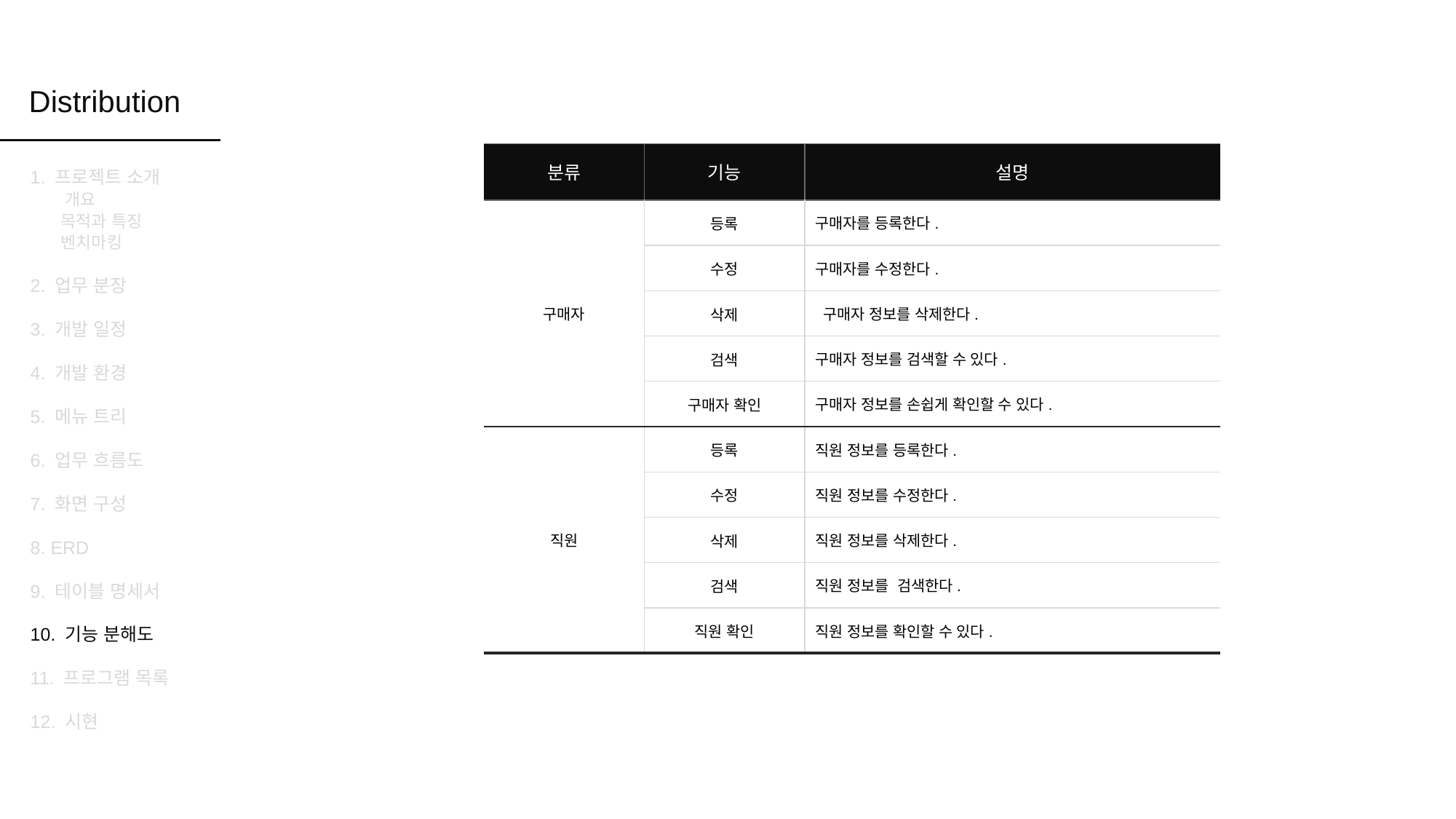

Distribution
| 분류 | 기능 | 설명 |
| --- | --- | --- |
| 구매자 | 등록 | 구매자를 등록한다. |
|  | 수정 | 구매자를 수정한다. |
|  | 삭제 | 구매자 정보를 삭제한다. |
|  | 검색 | 구매자 정보를 검색할 수 있다. |
|  | 구매자 확인 | 구매자 정보를 손쉽게 확인할 수 있다. |
| 직원 | 등록 | 직원 정보를 등록한다. |
|  | 수정 | 직원 정보를 수정한다. |
|  | 삭제 | 직원 정보를 삭제한다. |
|  | 검색 | 직원 정보를 검색한다. |
|  | 직원 확인 | 직원 정보를 확인할 수 있다. |
1. 프로젝트 소개
      개요
      목적과 특징
      벤치마킹
2. 업무 분장
3. 개발 일정
4. 개발 환경
5. 메뉴 트리
6. 업무 흐름도
7. 화면 구성
8. ERD
9. 테이블 명세서
10. 기능 분해도
11. 프로그램 목록
12. 시현